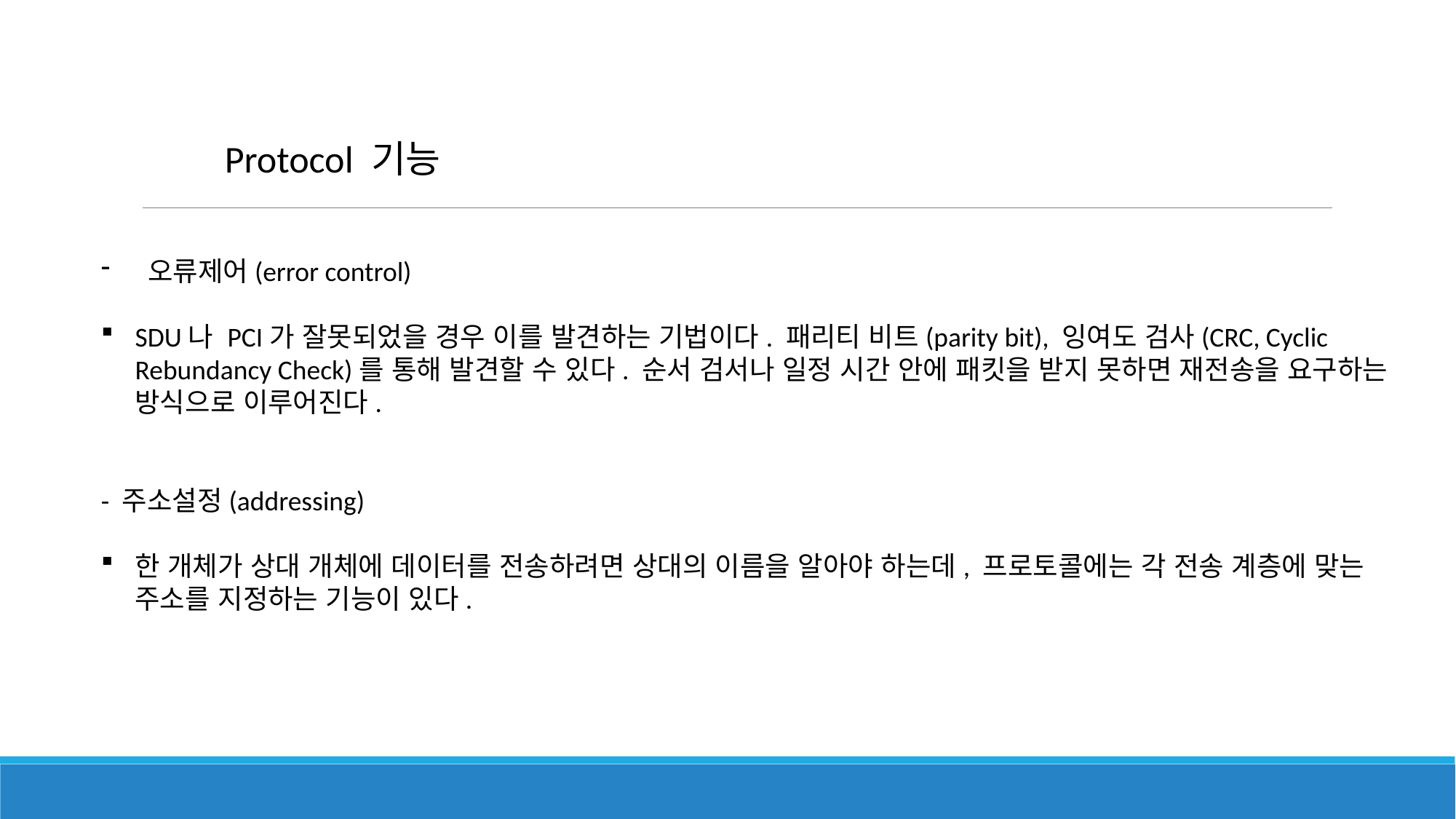

Protocol 기능
 오류제어(error control)

SDU나 PCI가 잘못되었을 경우 이를 발견하는 기법이다. 패리티 비트(parity bit), 잉여도 검사(CRC, Cyclic Rebundancy Check)를 통해 발견할 수 있다. 순서 검서나 일정 시간 안에 패킷을 받지 못하면 재전송을 요구하는 방식으로 이루어진다.

- 주소설정(addressing)

한 개체가 상대 개체에 데이터를 전송하려면 상대의 이름을 알아야 하는데, 프로토콜에는 각 전송 계층에 맞는 주소를 지정하는 기능이 있다.